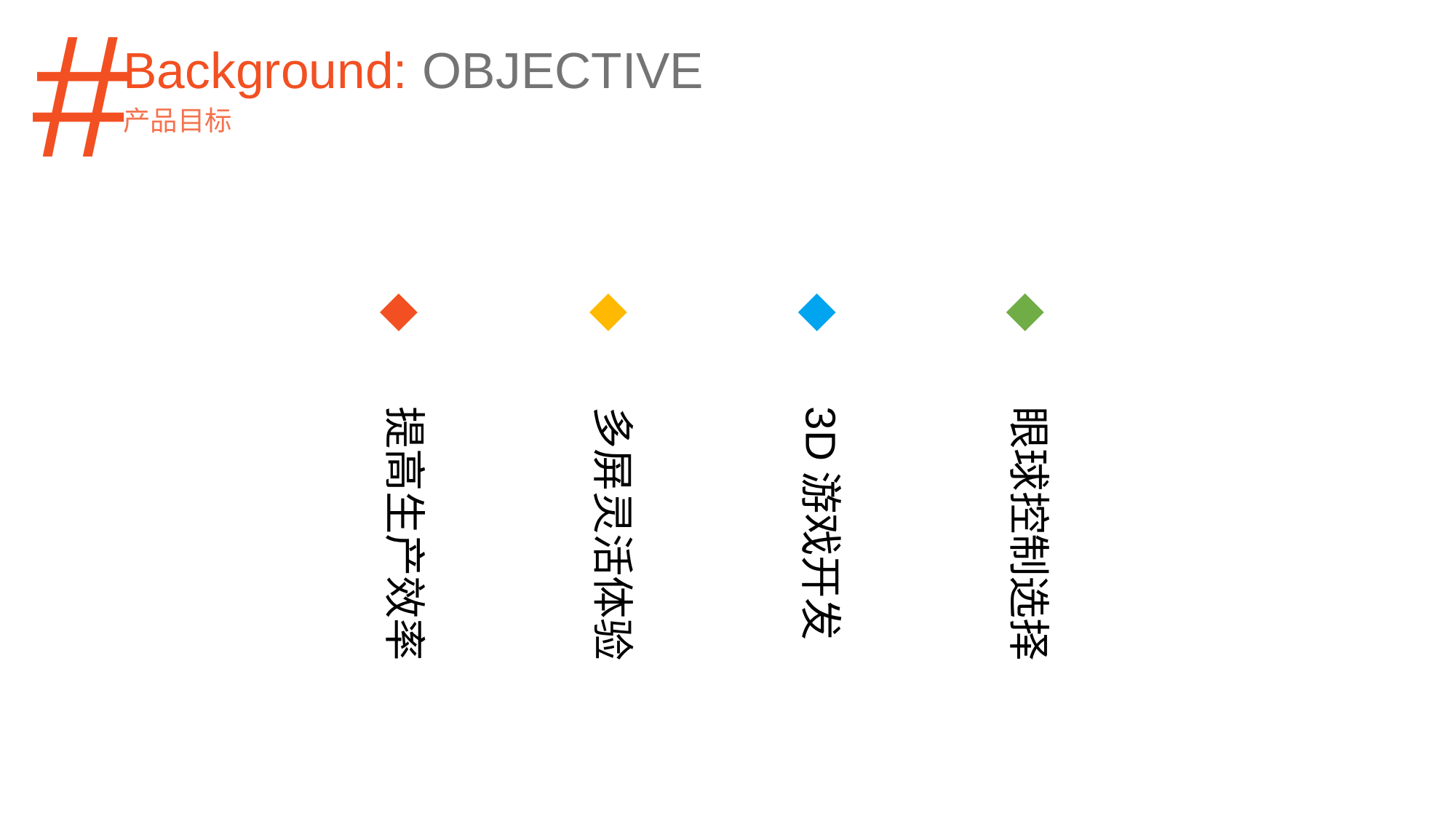

#
Background: OBJECTIVE
产品目标

提高生产效率
多屏灵活体验
3D游戏开发
眼球控制选择